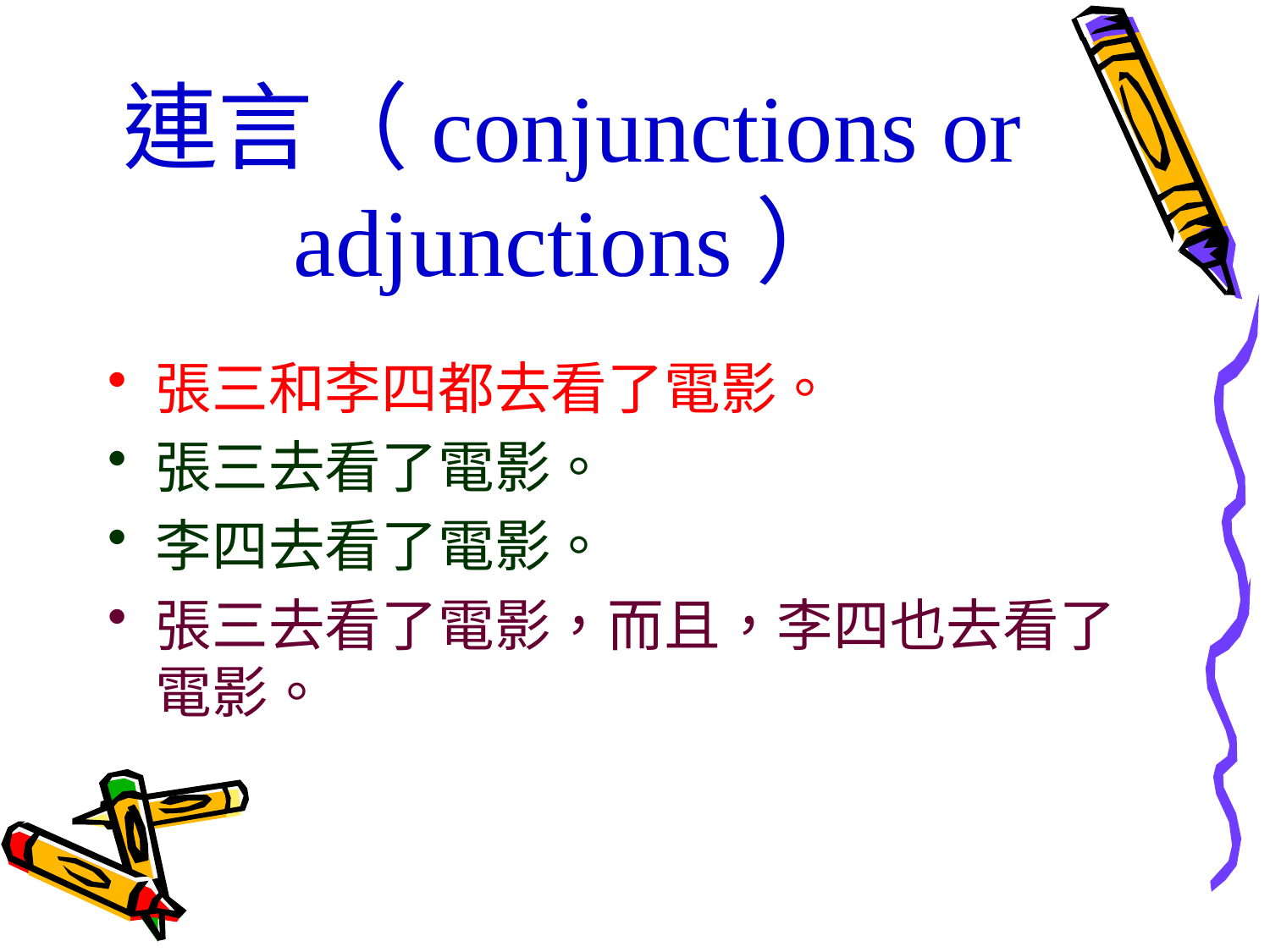

# 連言（conjunctions or adjunctions）
張三和李四都去看了電影。
張三去看了電影。
李四去看了電影。
張三去看了電影，而且，李四也去看了電影。